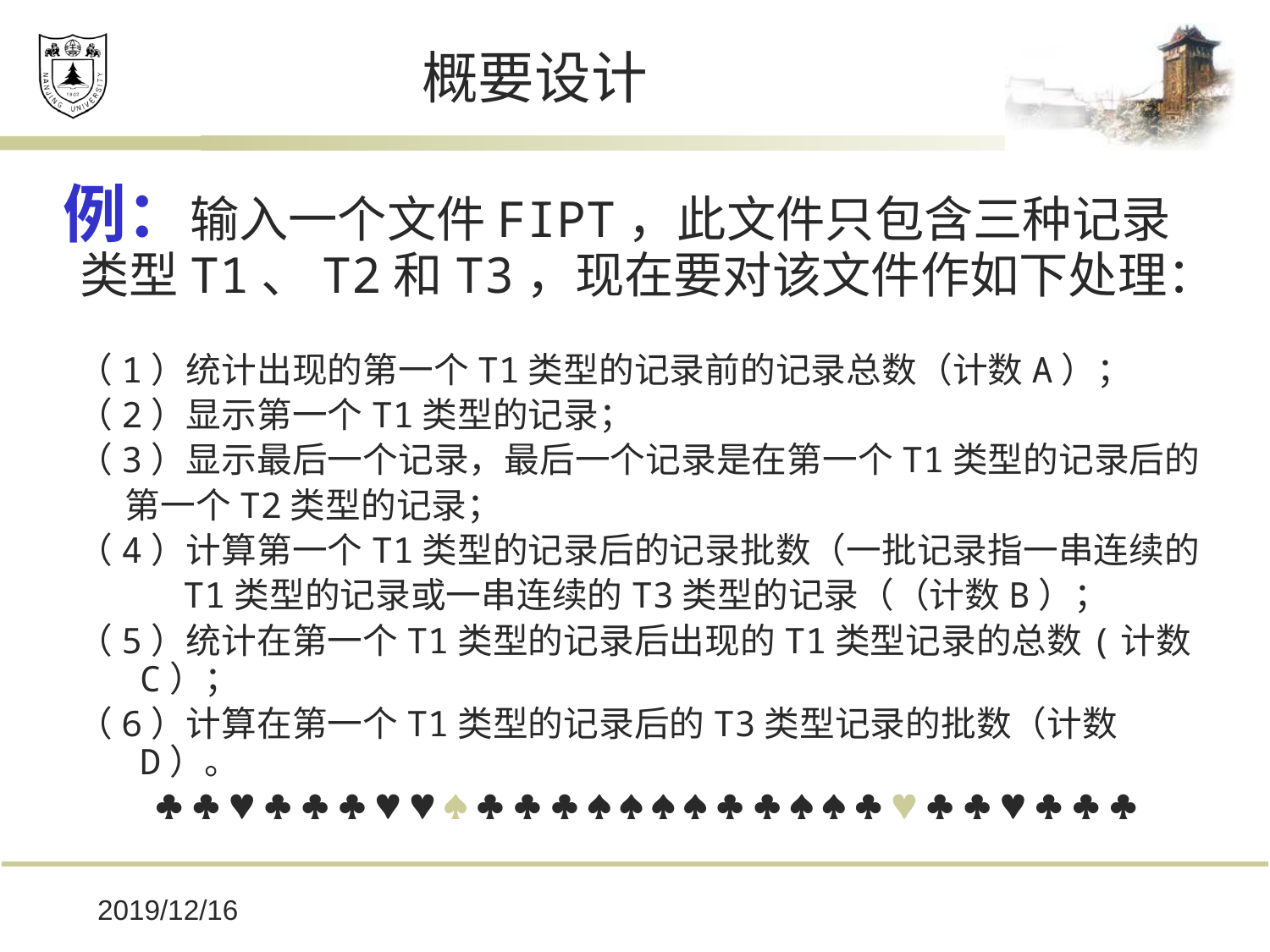

# 概要设计
   例：输入一个文件FIPT，此文件只包含三种记录类型T1、T2和T3，现在要对该文件作如下处理：
（1）统计出现的第一个T1类型的记录前的记录总数（计数A）；
（2）显示第一个T1类型的记录；
（3）显示最后一个记录，最后一个记录是在第一个T1类型的记录后的
     第一个T2类型的记录；
（4）计算第一个T1类型的记录后的记录批数（一批记录指一串连续的
     T1类型的记录或一串连续的T3类型的记录（（计数B）；
（5）统计在第一个T1类型的记录后出现的T1类型记录的总数(计数C）；
（6）计算在第一个T1类型的记录后的T3类型记录的批数（计数D）。
        ♣ ♣ ♥ ♣ ♣ ♣ ♥ ♥ ♠ ♣ ♣ ♣ ♠ ♠ ♠ ♠ ♣ ♣ ♠ ♠ ♣ ♥ ♣ ♣ ♥ ♣ ♣ ♣
2019/12/16